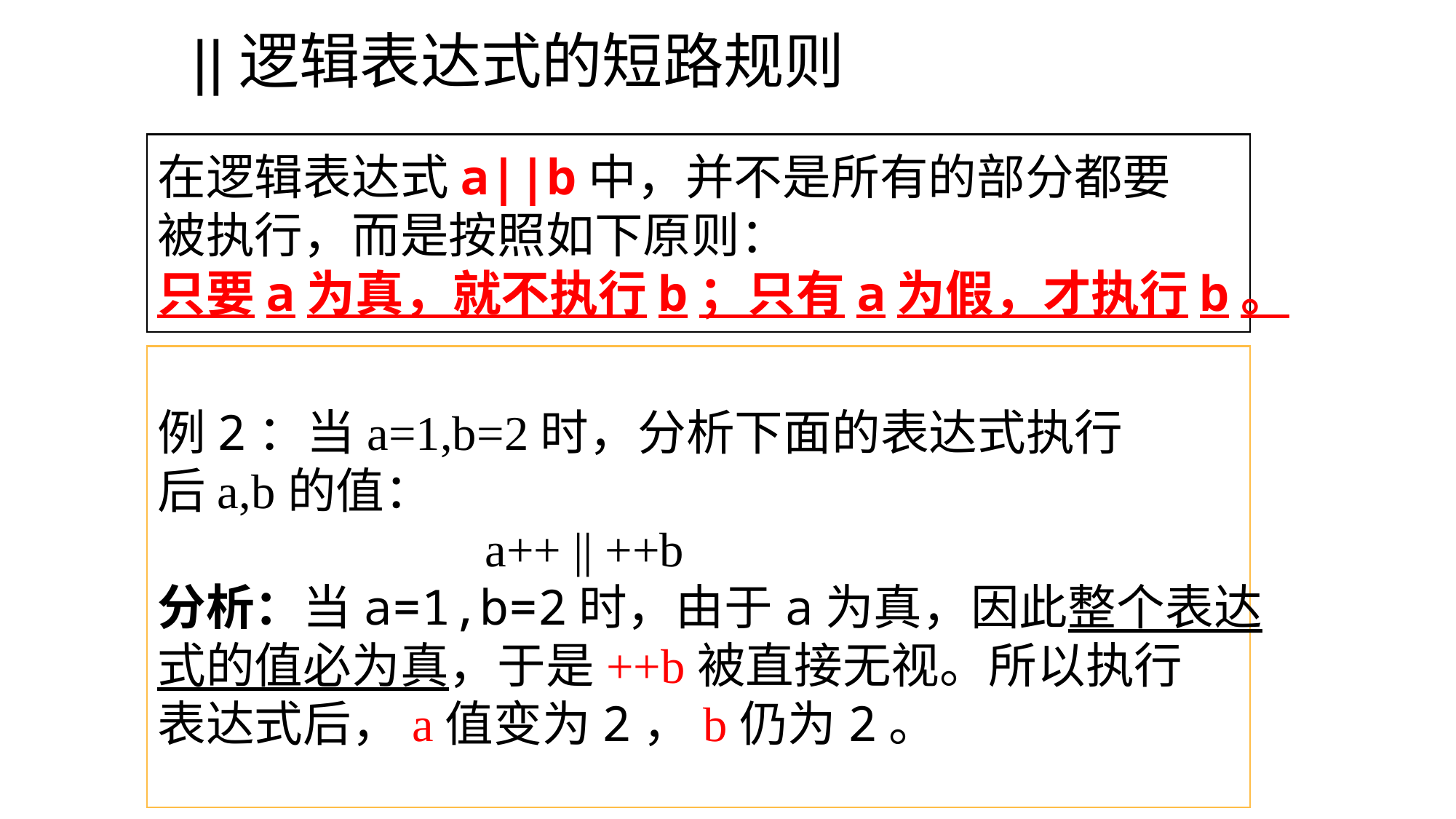

# ||逻辑表达式的短路规则
在逻辑表达式a||b中，并不是所有的部分都要
被执行，而是按照如下原则：
只要a为真，就不执行b；只有a为假，才执行b。
例2：当a=1,b=2时，分析下面的表达式执行
后a,b的值：
			a++ || ++b
分析：当a=1,b=2时，由于a为真，因此整个表达
式的值必为真，于是++b被直接无视。所以执行
表达式后，a值变为2，b仍为2。